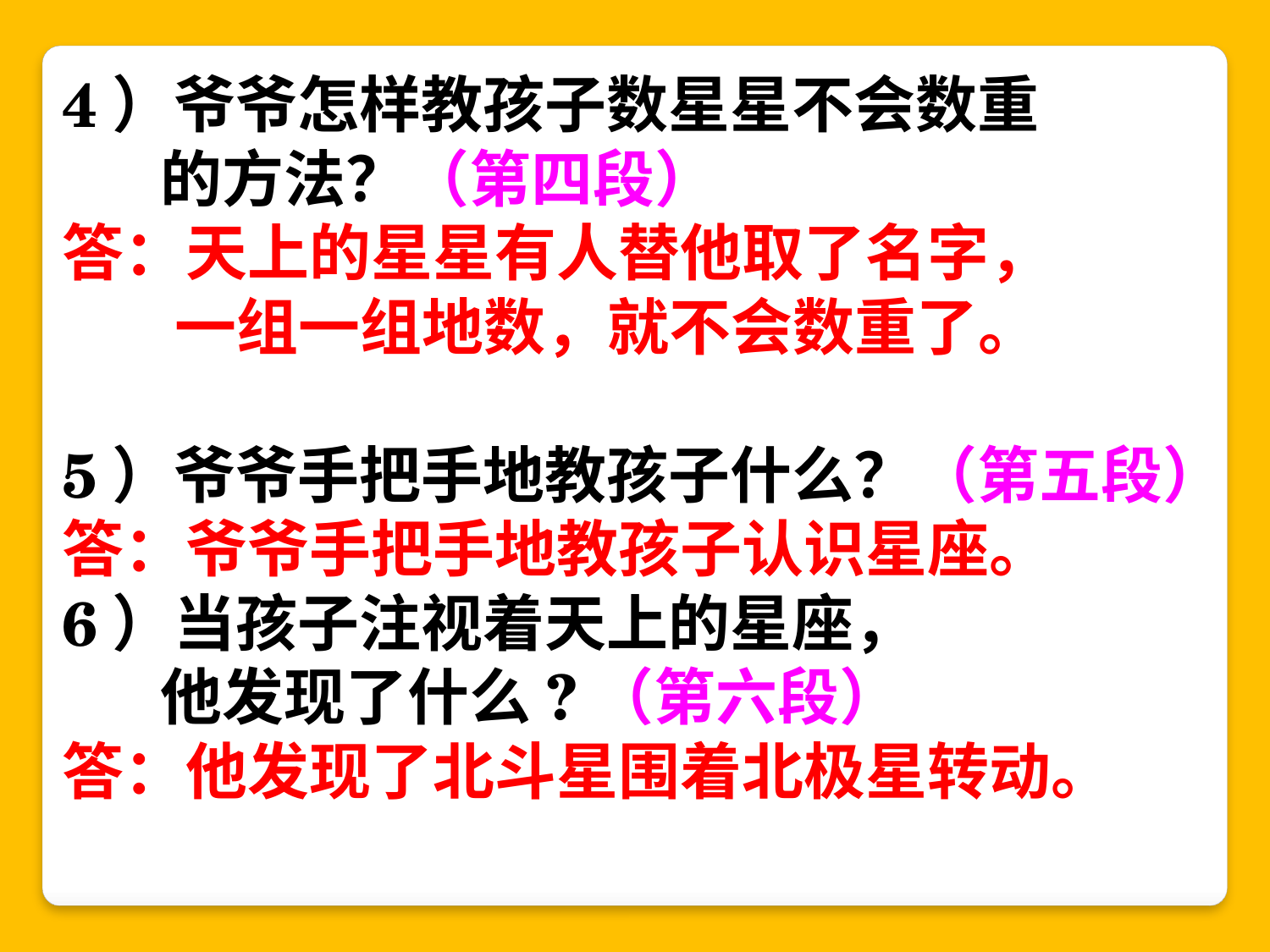

4）爷爷怎样教孩子数星星不会数重
      的方法？（第四段）
答：天上的星星有人替他取了名字，
       一组一组地数，就不会数重了。

5）爷爷手把手地教孩子什么？（第五段）
答：爷爷手把手地教孩子认识星座。
6）当孩子注视着天上的星座，
      他发现了什么?（第六段）
答：他发现了北斗星围着北极星转动。